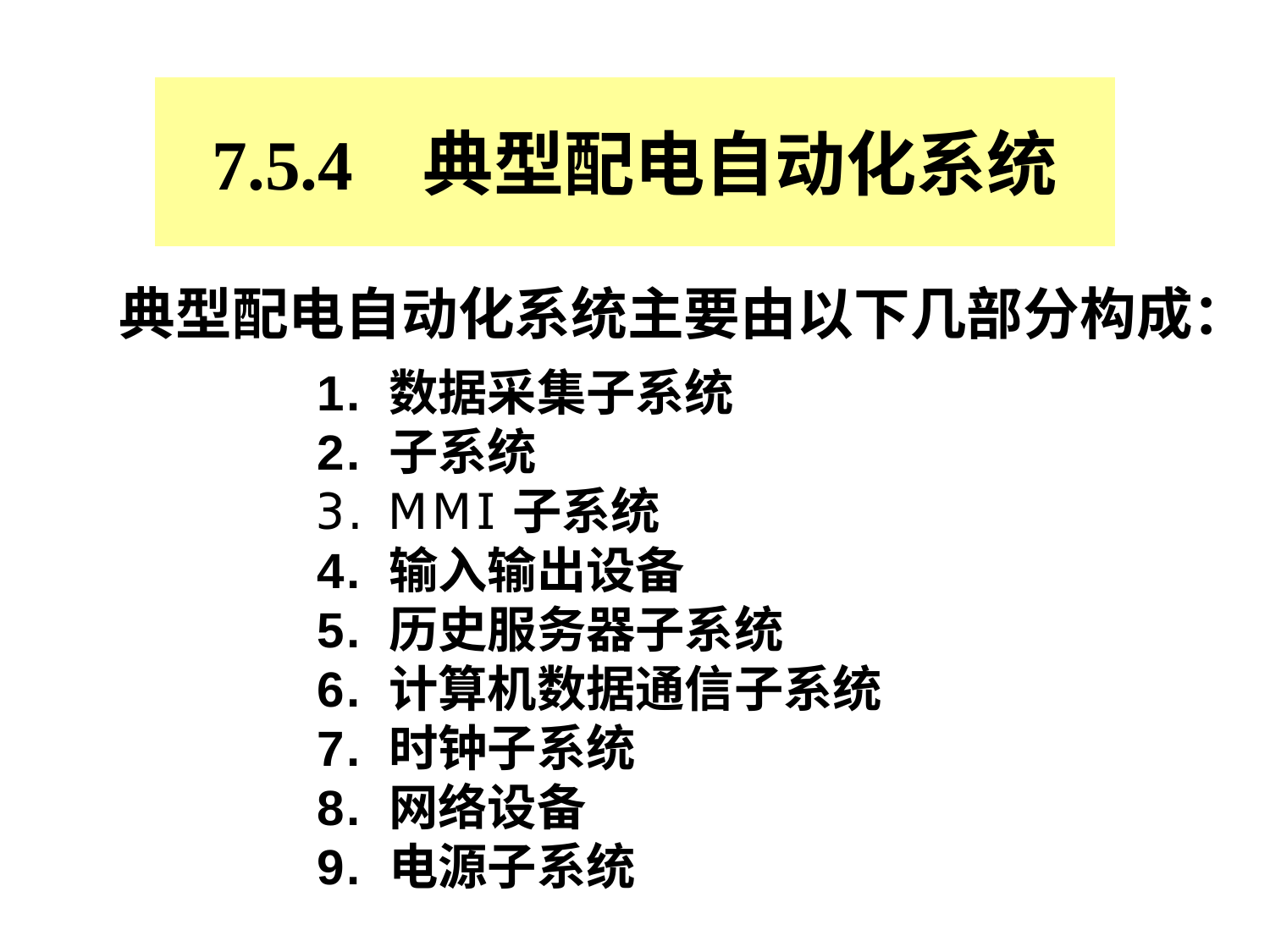

# 7.5.4   典型配电自动化系统
典型配电自动化系统主要由以下几部分构成：
数据采集子系统
子系统
MMI子系统
输入输出设备
历史服务器子系统
计算机数据通信子系统
时钟子系统
网络设备
电源子系统